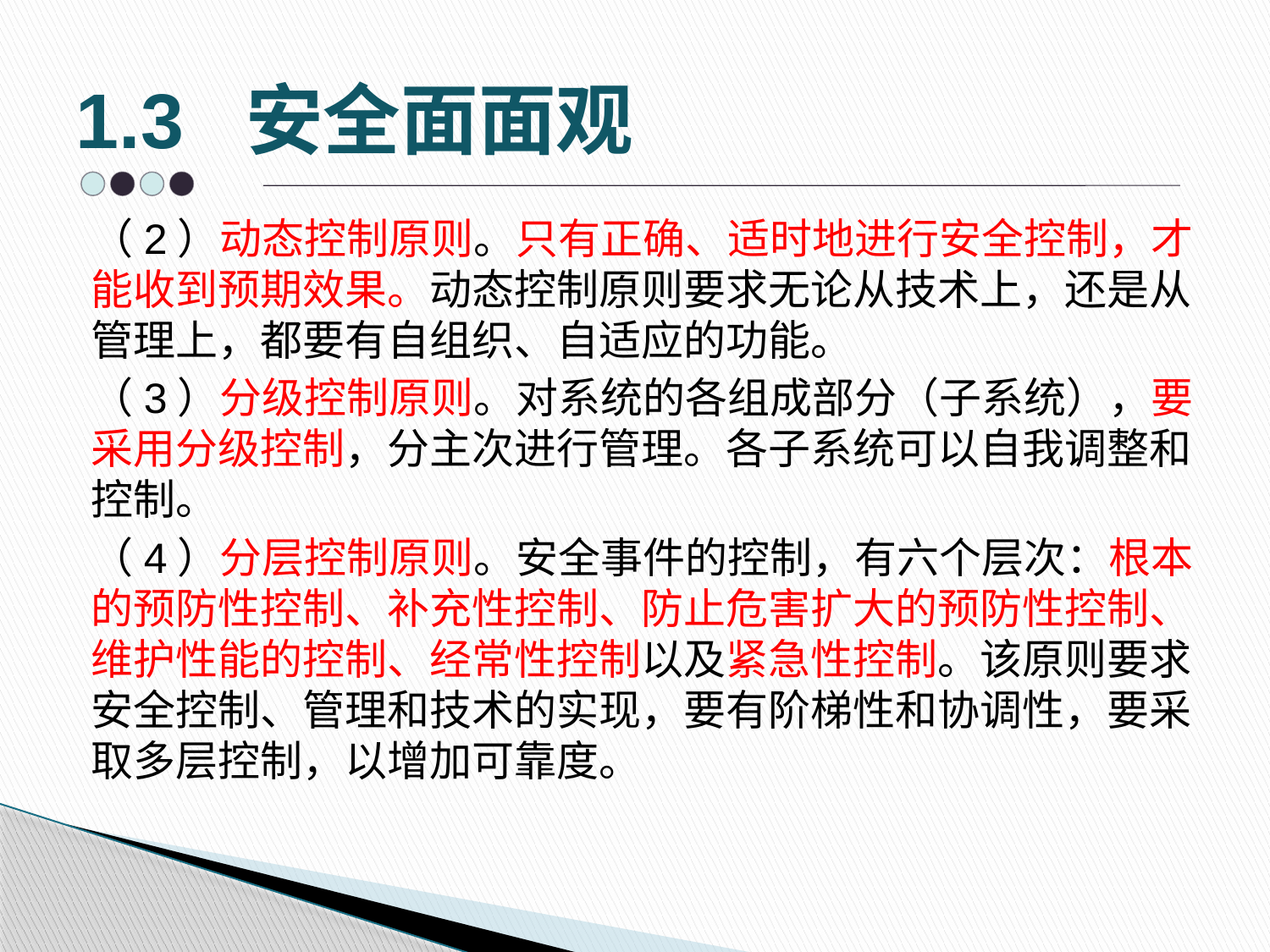

# 1.3  安全面面观

（2）动态控制原则。只有正确、适时地进行安全控制，才能收到预期效果。动态控制原则要求无论从技术上，还是从管理上，都要有自组织、自适应的功能。
（3）分级控制原则。对系统的各组成部分（子系统），要采用分级控制，分主次进行管理。各子系统可以自我调整和控制。
（4）分层控制原则。安全事件的控制，有六个层次：根本的预防性控制、补充性控制、防止危害扩大的预防性控制、维护性能的控制、经常性控制以及紧急性控制。该原则要求安全控制、管理和技术的实现，要有阶梯性和协调性，要采取多层控制，以增加可靠度。